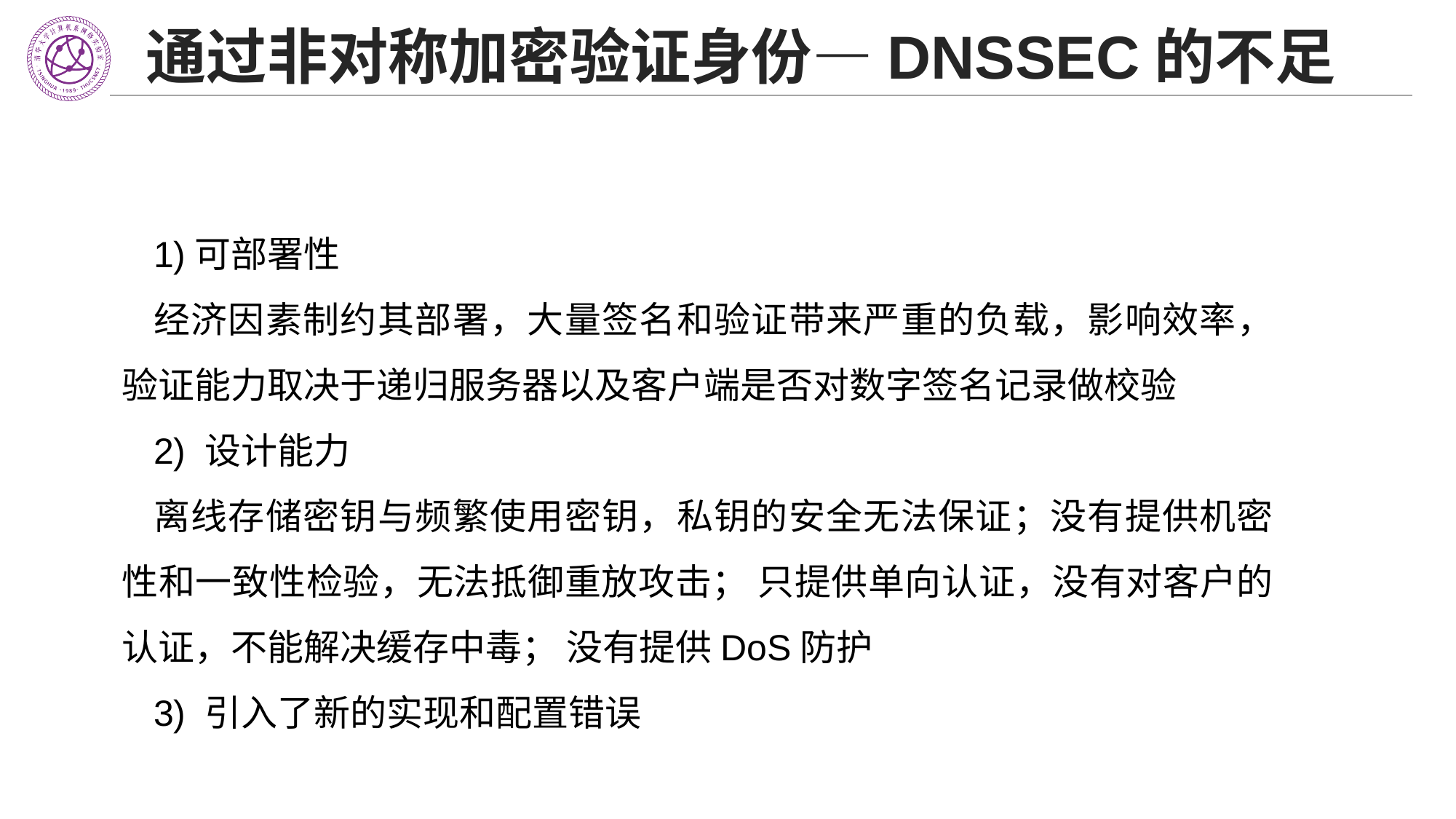

# 通过非对称加密验证身份—DNSSEC的不足
1)可部署性
经济因素制约其部署，大量签名和验证带来严重的负载，影响效率，验证能力取决于递归服务器以及客户端是否对数字签名记录做校验
2) 设计能力
离线存储密钥与频繁使用密钥，私钥的安全无法保证；没有提供机密性和一致性检验，无法抵御重放攻击； 只提供单向认证，没有对客户的认证，不能解决缓存中毒； 没有提供DoS防护
3) 引入了新的实现和配置错误